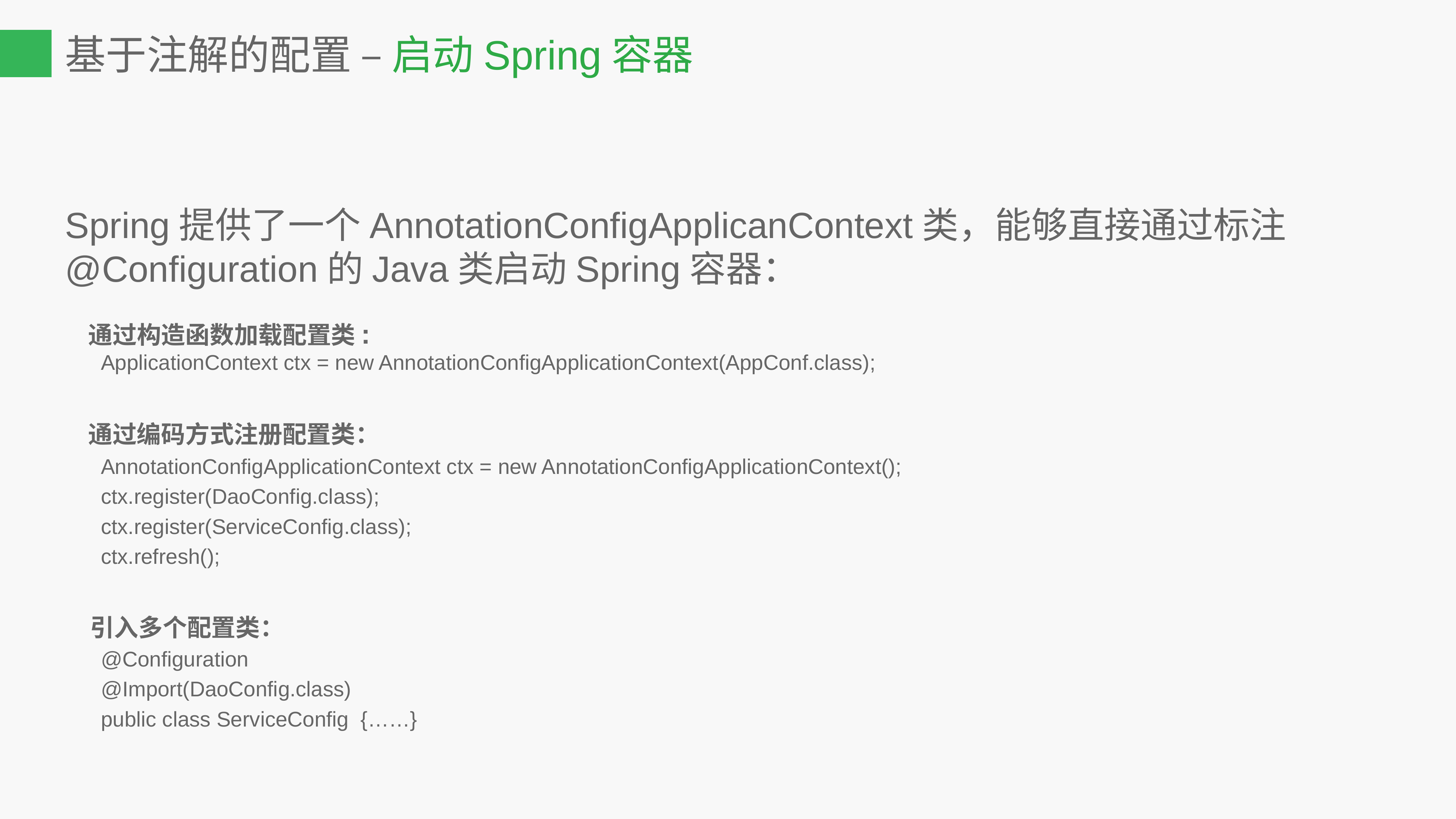

基于注解的配置 – 启动Spring容器

Spring提供了一个AnnotationConfigApplicanContext类，能够直接通过标注@Configuration的Java类启动Spring容器：
通过构造函数加载配置类:
ApplicationContext ctx = new AnnotationConfigApplicationContext(AppConf.class);
通过编码方式注册配置类：
AnnotationConfigApplicationContext ctx = new AnnotationConfigApplicationContext();
ctx.register(DaoConfig.class);
ctx.register(ServiceConfig.class);
ctx.refresh();
引入多个配置类：
@Configuration
@Import(DaoConfig.class)
public class ServiceConfig  {……}